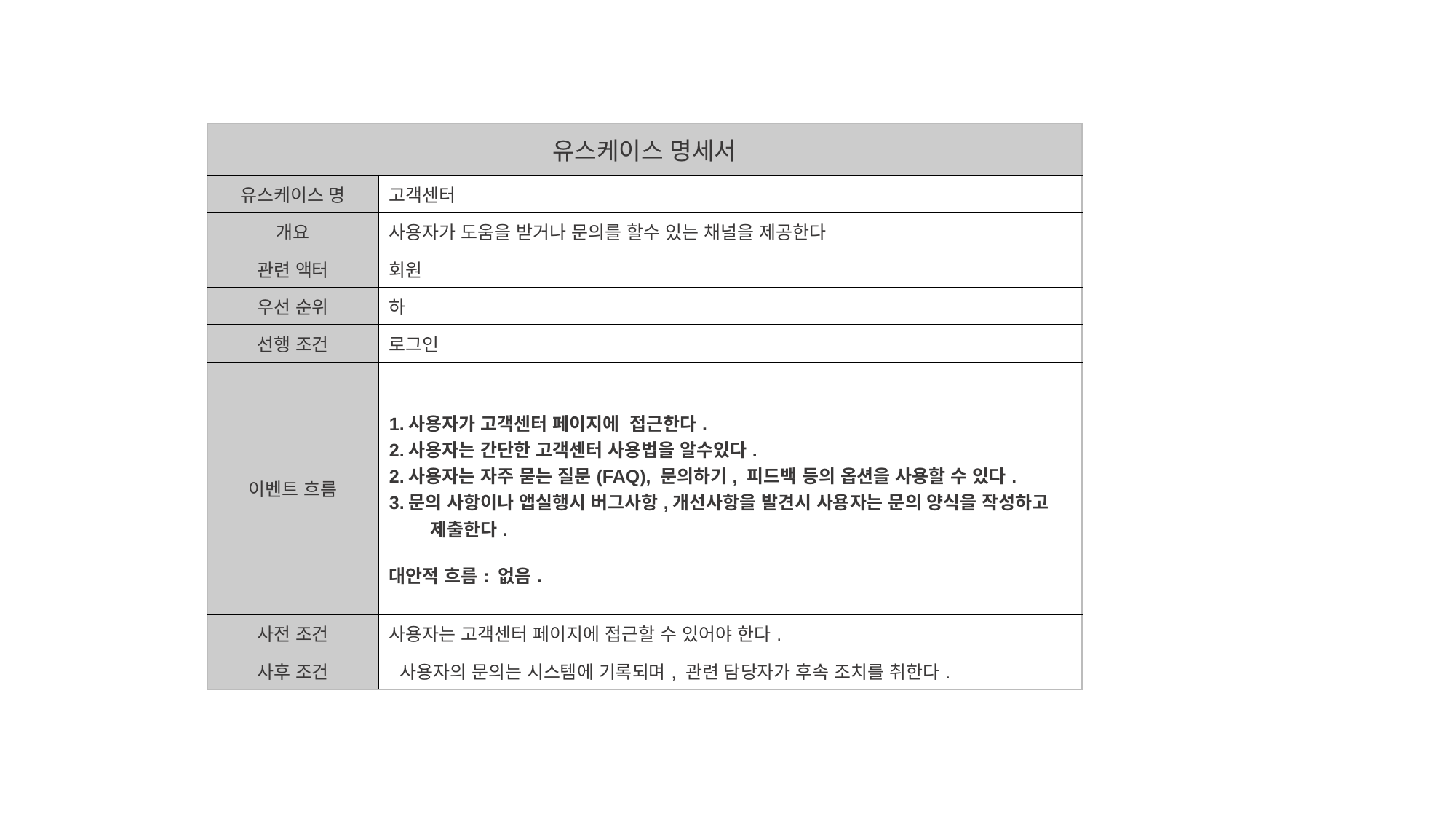

| 유스케이스 명세서 |  |
| --- | --- |
| 유스케이스 명 | 고객센터 |
| 개요 | 사용자가 도움을 받거나 문의를 할수 있는 채널을 제공한다 |
| 관련 액터 | 회원 |
| 우선 순위 | 하 |
| 선행 조건 | 로그인 |
| 이벤트 흐름 | 1.사용자가 고객센터 페이지에 접근한다. 2.사용자는 간단한 고객센터 사용법을 알수있다. 2.사용자는 자주 묻는 질문(FAQ), 문의하기, 피드백 등의 옵션을 사용할 수 있다. 3.문의 사항이나 앱실행시 버그사항,개선사항을 발견시 사용자는 문의 양식을 작성하고 제출한다. 대안적 흐름: 없음. |
| 사전 조건 | 사용자는 고객센터 페이지에 접근할 수 있어야 한다. |
| 사후 조건 | 사용자의 문의는 시스템에 기록되며, 관련 담당자가 후속 조치를 취한다. |